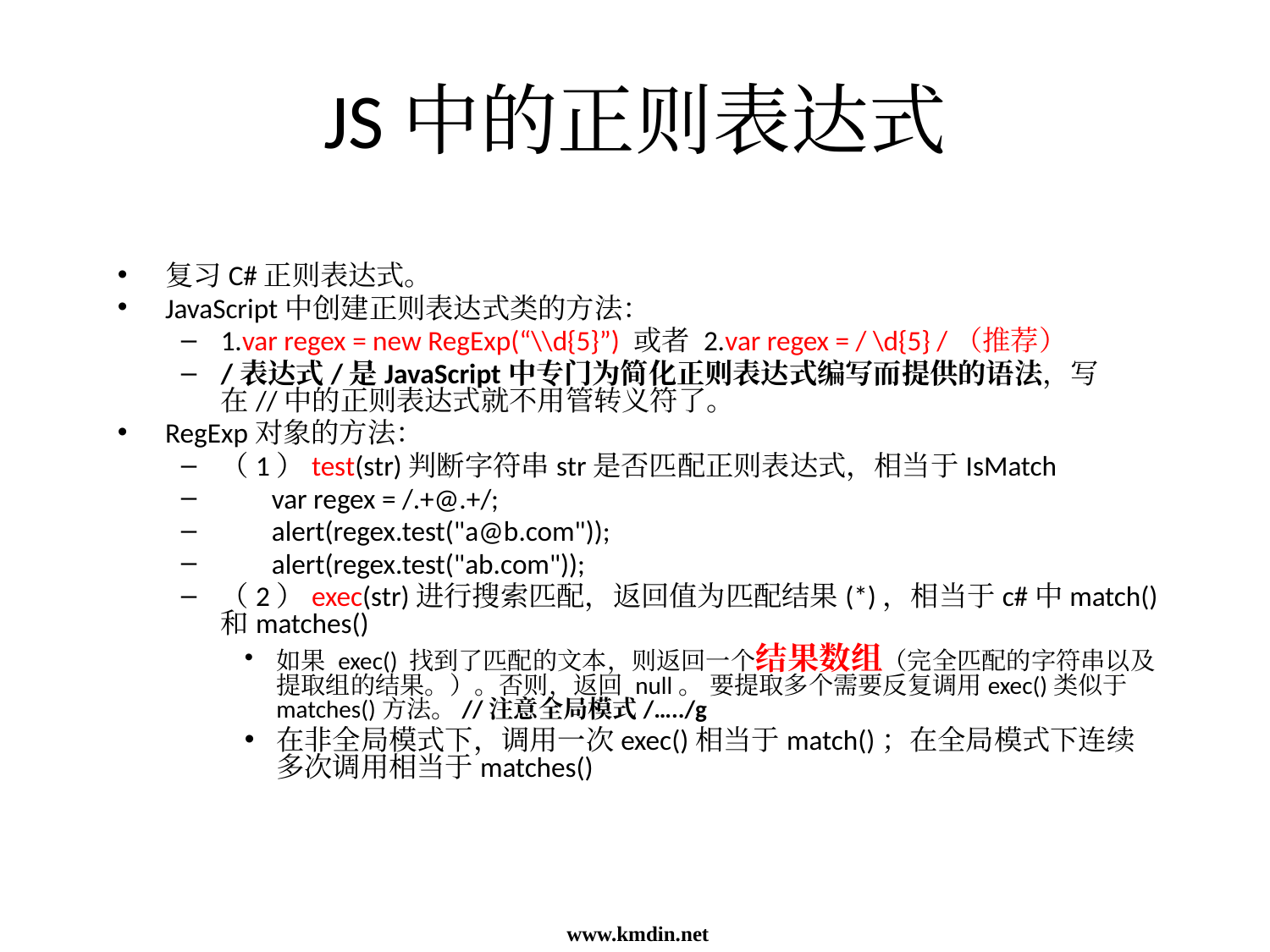

JS中的正则表达式
复习C#正则表达式。
JavaScript中创建正则表达式类的方法：
1.var regex = new RegExp(“\\d{5}”) 或者 2.var regex = / \d{5} /（推荐）
/表达式/是JavaScript中专门为简化正则表达式编写而提供的语法，写在//中的正则表达式就不用管转义符了。
RegExp对象的方法：
（1）test(str)判断字符串str是否匹配正则表达式，相当于IsMatch
        var regex = /.+@.+/;
        alert(regex.test("a@b.com"));
        alert(regex.test("ab.com"));
（2）exec(str)进行搜索匹配，返回值为匹配结果(*)，相当于c#中match()和matches()
如果 exec() 找到了匹配的文本，则返回一个结果数组（完全匹配的字符串以及提取组的结果。）。否则，返回 null。 要提取多个需要反复调用exec()类似于matches()方法。//注意全局模式/…../g
在非全局模式下，调用一次exec()相当于match()；在全局模式下连续多次调用相当于matches()